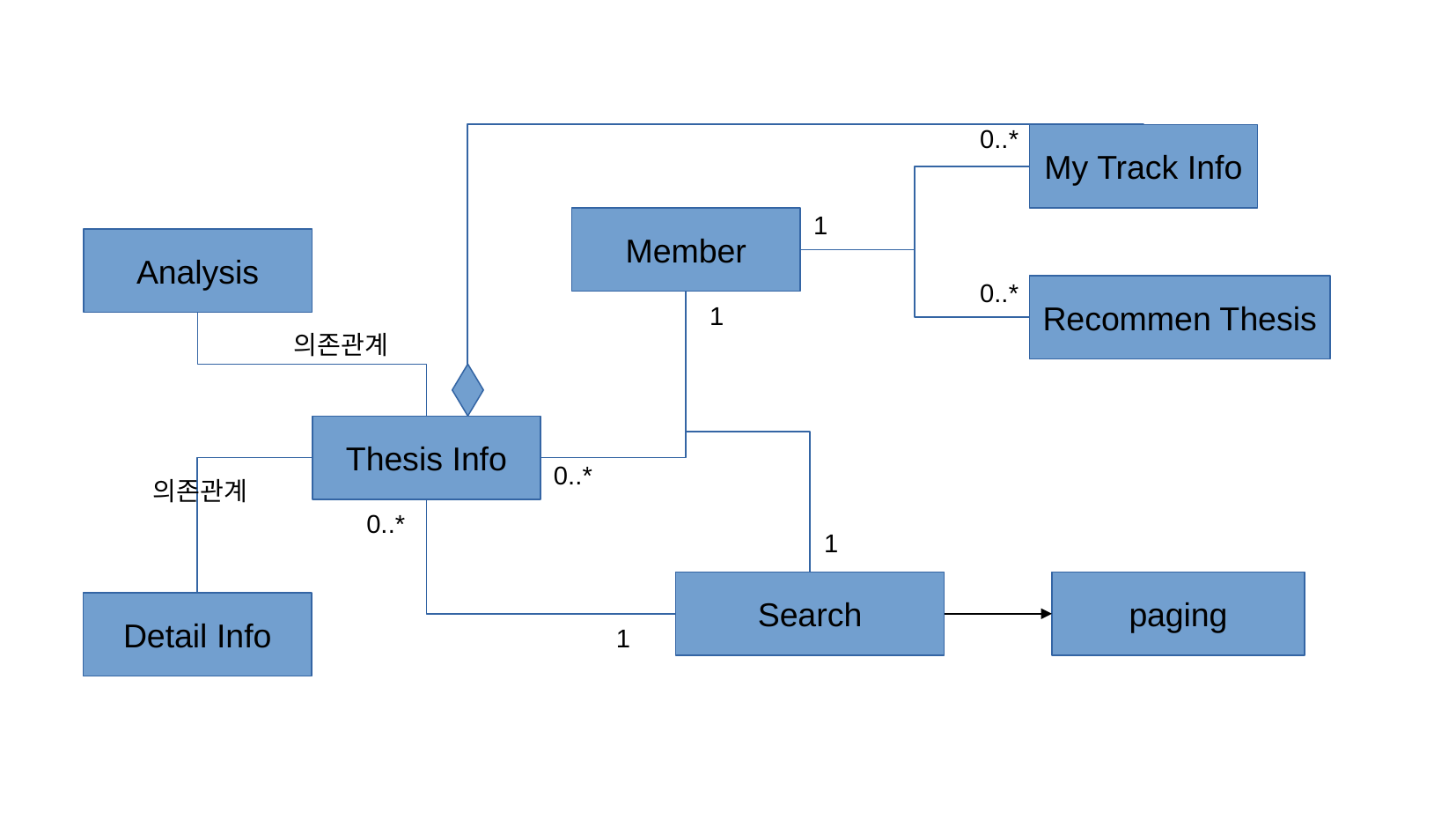

0..*
My Track Info
1
Member
Analysis
0..*
Recommen Thesis
1
의존관계

Thesis Info
0..*
의존관계
0..*
1
Search
paging
Detail Info
1